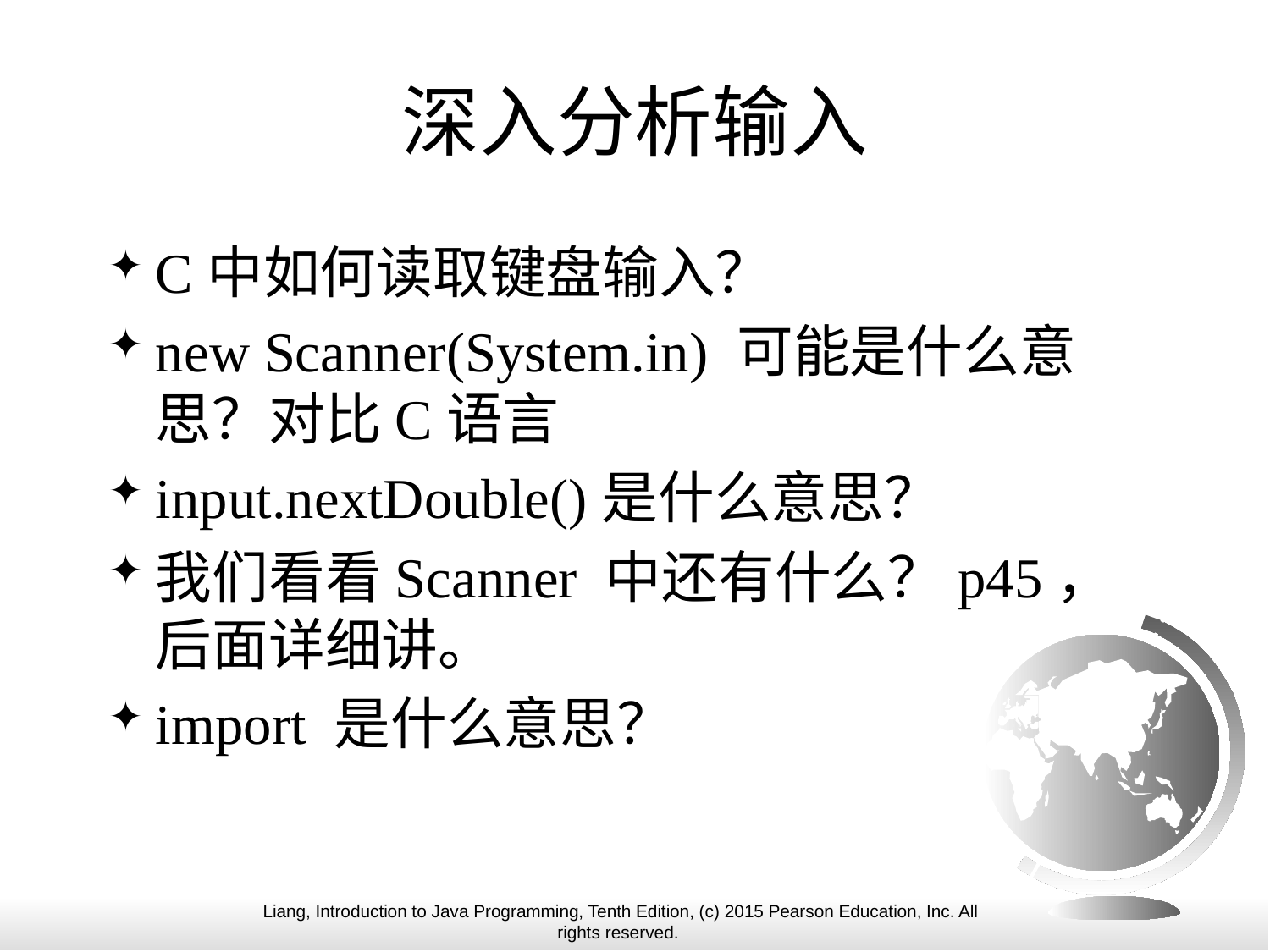

# 深入分析输入
C中如何读取键盘输入？
new Scanner(System.in) 可能是什么意思？对比C语言
input.nextDouble()是什么意思？
我们看看Scanner 中还有什么？p45，后面详细讲。
import 是什么意思？
7